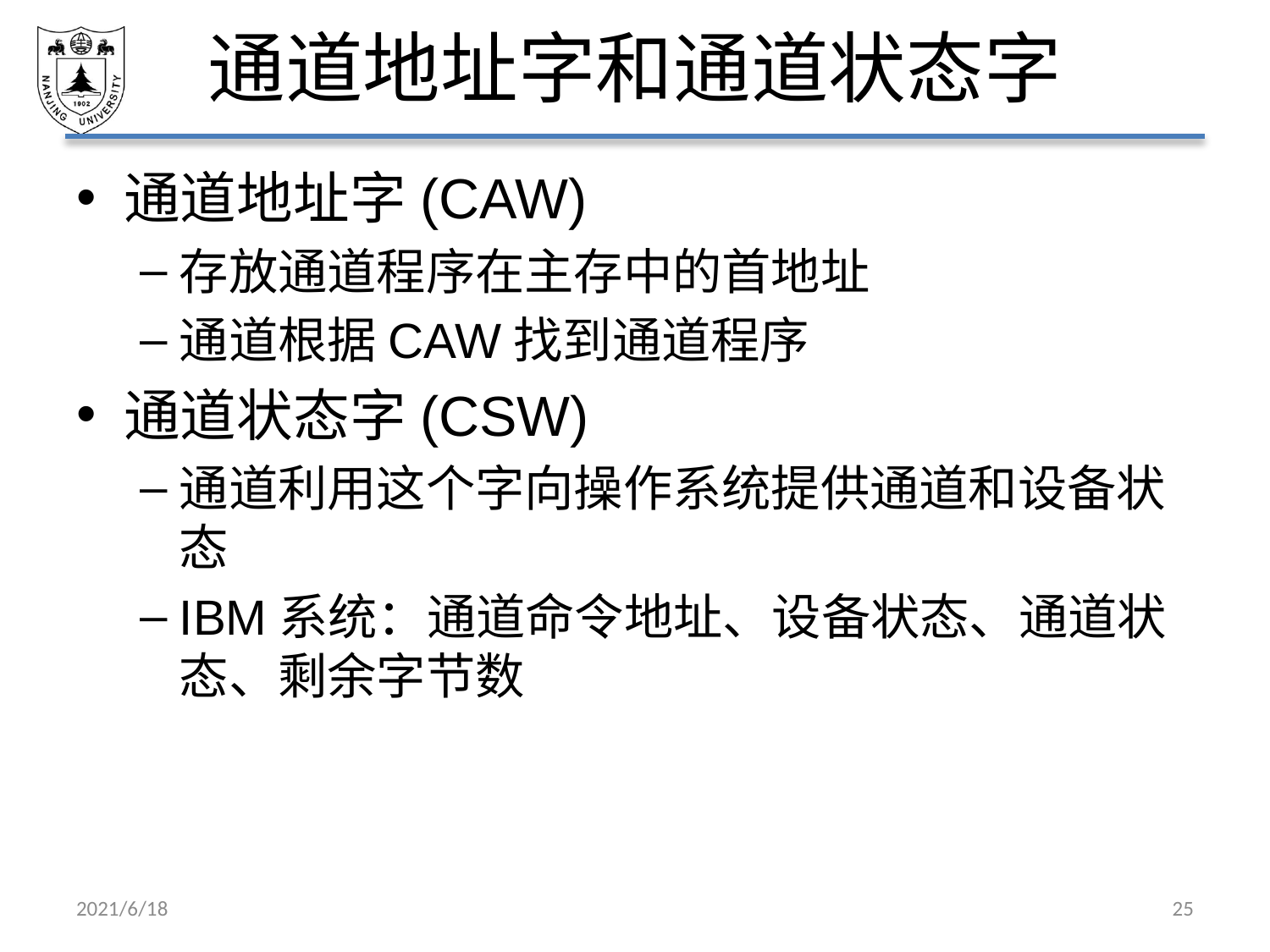

# 通道地址字和通道状态字
通道地址字(CAW)
存放通道程序在主存中的首地址
通道根据CAW找到通道程序
通道状态字(CSW)
通道利用这个字向操作系统提供通道和设备状态
IBM系统：通道命令地址、设备状态、通道状态、剩余字节数
2021/6/18
25